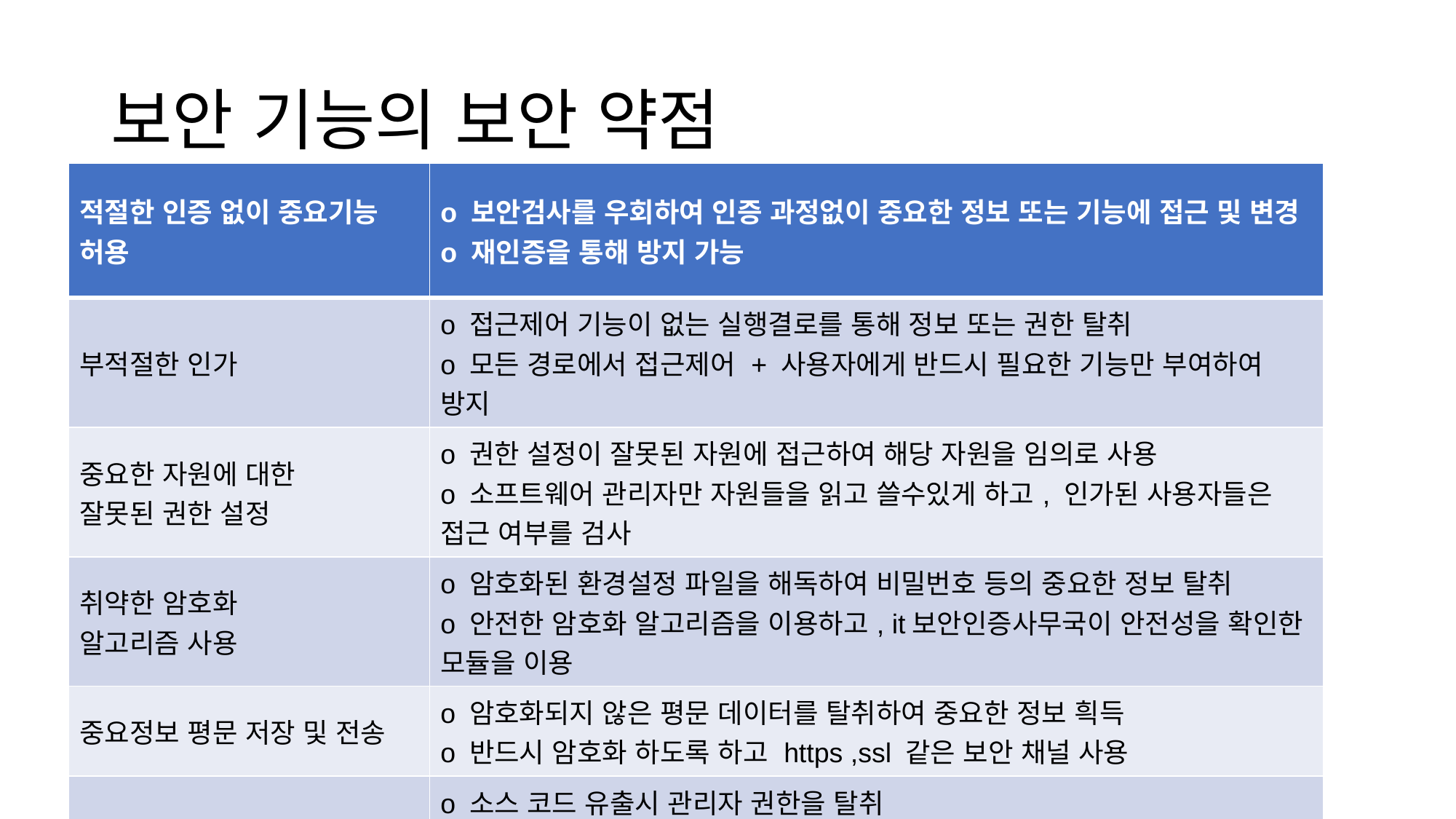

# 보안 기능의 보안 약점
| 적절한 인증 없이 중요기능 허용 | o 보안검사를 우회하여 인증 과정없이 중요한 정보 또는 기능에 접근 및 변경 o 재인증을 통해 방지 가능 |
| --- | --- |
| 부적절한 인가 | o 접근제어 기능이 없는 실행결로를 통해 정보 또는 권한 탈취 o 모든 경로에서 접근제어 + 사용자에게 반드시 필요한 기능만 부여하여 방지 |
| 중요한 자원에 대한 잘못된 권한 설정 | o 권한 설정이 잘못된 자원에 접근하여 해당 자원을 임의로 사용 o 소프트웨어 관리자만 자원들을 읽고 쓸수있게 하고, 인가된 사용자들은 접근 여부를 검사 |
| 취약한 암호화 알고리즘 사용 | o 암호화된 환경설정 파일을 해독하여 비밀번호 등의 중요한 정보 탈취 o 안전한 암호화 알고리즘을 이용하고, it보안인증사무국이 안전성을 확인한 모듈을 이용 |
| 중요정보 평문 저장 및 전송 | o 암호화되지 않은 평문 데이터를 탈취하여 중요한 정보 흭득 o 반드시 암호화 하도록 하고 https ,ssl 같은 보안 채널 사용 |
| 하드코드 된 비밀번호 | o 소스 코드 유출시 관리자 권한을 탈취 o 패스워드는 암호화하여 파일에 저장하고 디폴트 패스워나 디폴트 키는 사용방지 |